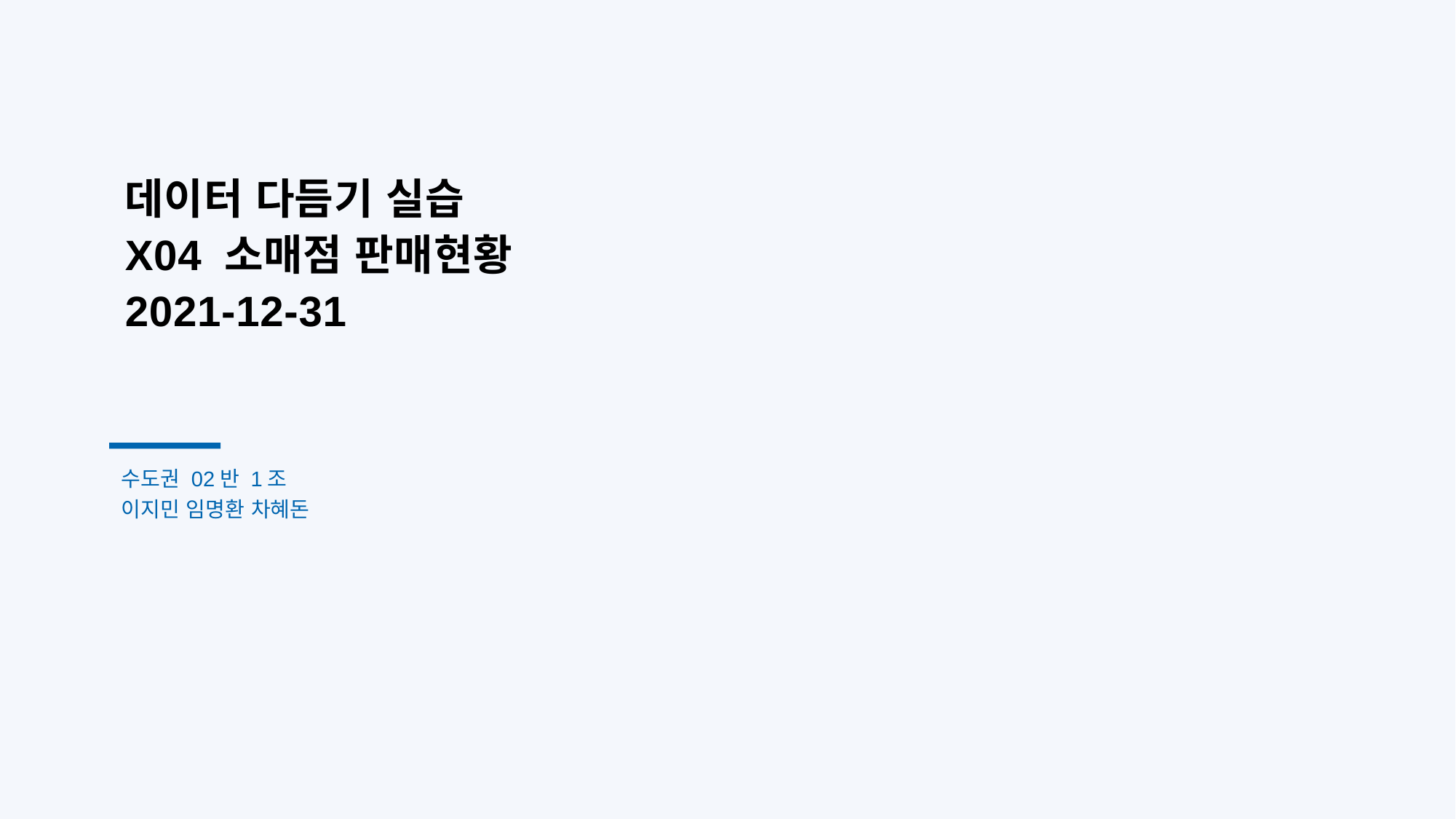

데이터 다듬기 실습
X04 소매점 판매현황
2021-12-31

수도권 02반 1조
이지민 임명환 차혜돈